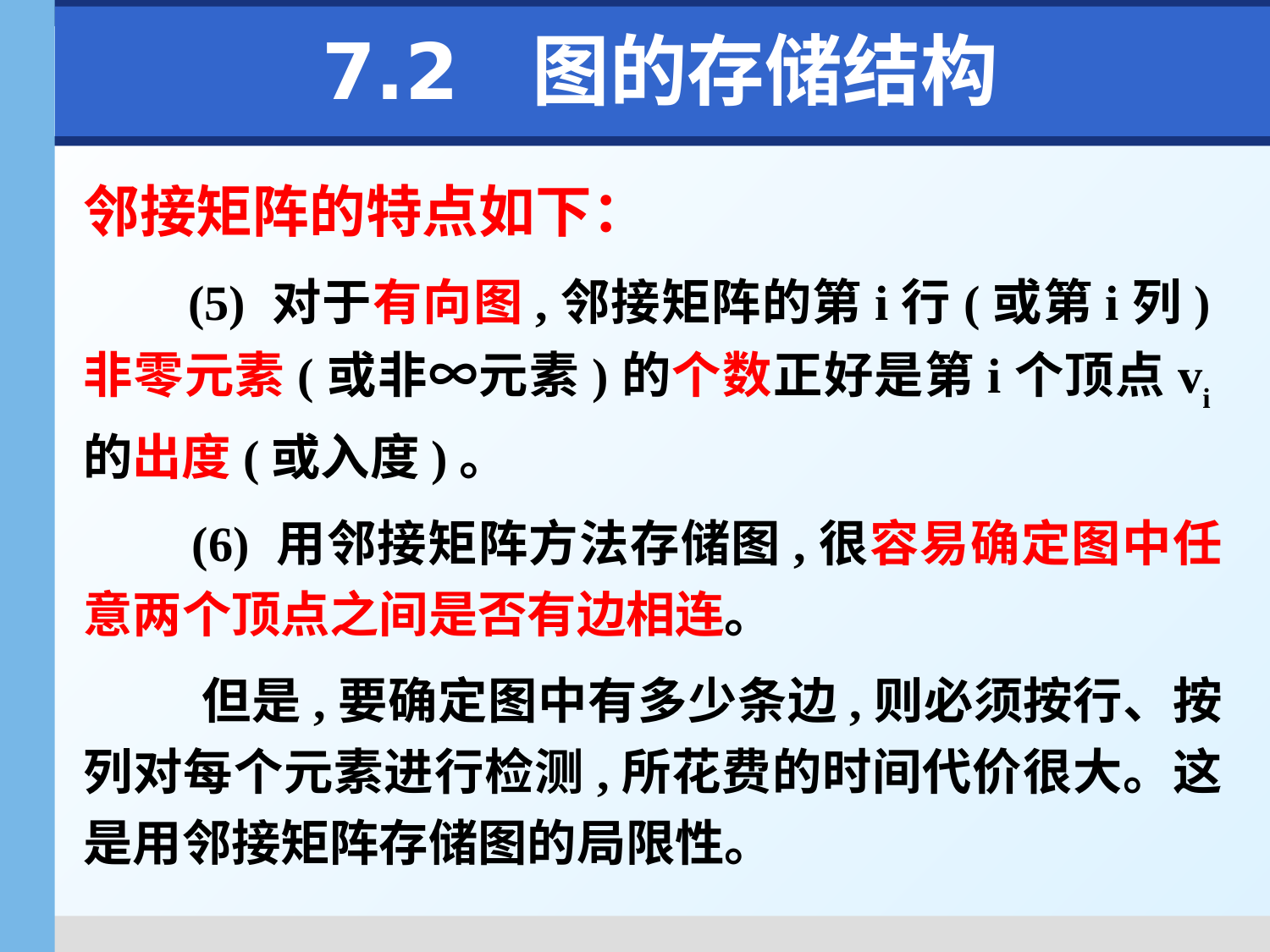

7.2  图的存储结构
邻接矩阵的特点如下：
         (5) 对于有向图,邻接矩阵的第i行(或第i列)非零元素(或非∞元素)的个数正好是第i个顶点vi的出度(或入度)。
        (6) 用邻接矩阵方法存储图,很容易确定图中任意两个顶点之间是否有边相连。
         但是,要确定图中有多少条边,则必须按行、按列对每个元素进行检测,所花费的时间代价很大。这是用邻接矩阵存储图的局限性。